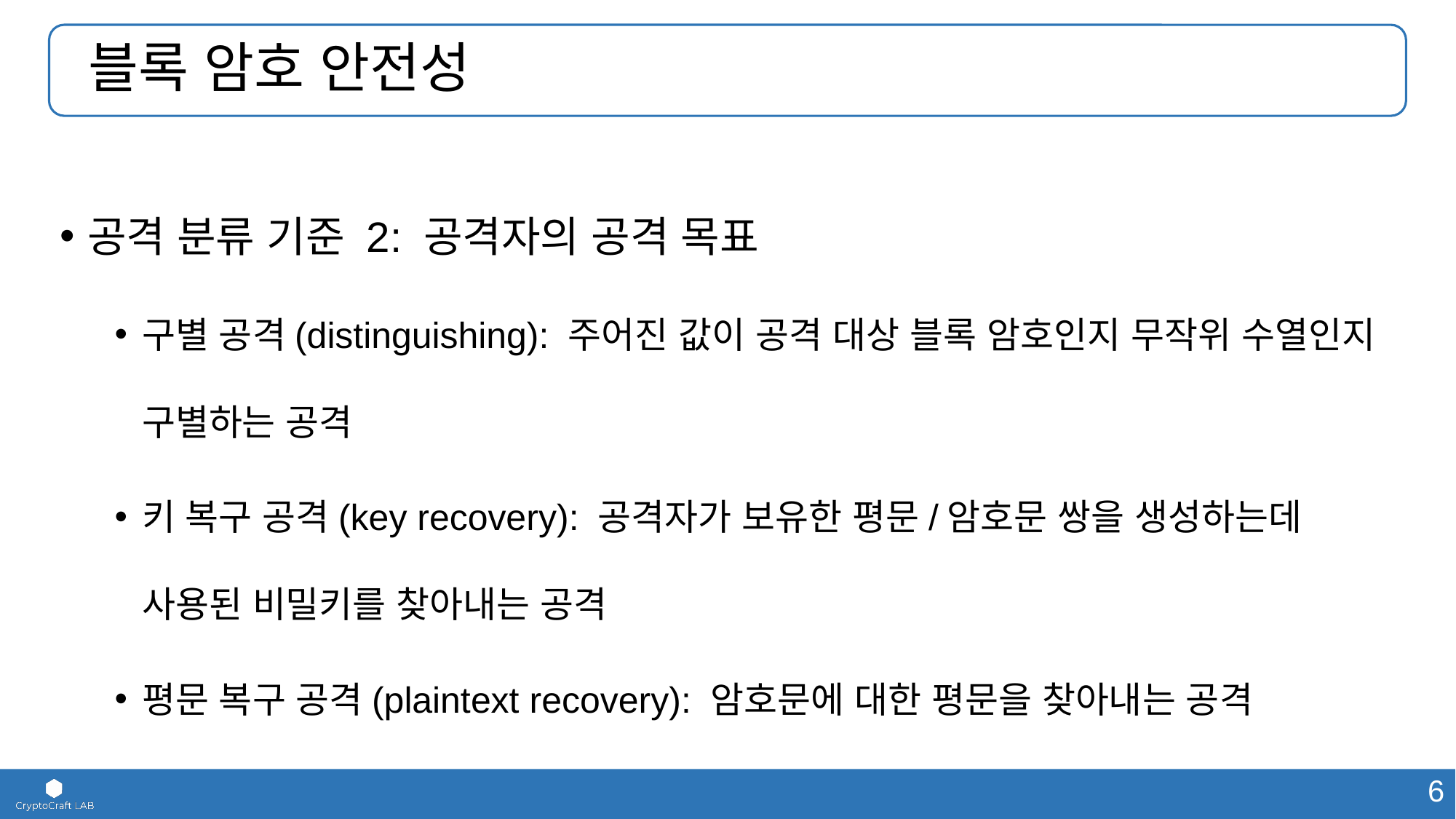

# 블록 암호 안전성
공격 분류 기준 2: 공격자의 공격 목표
구별 공격(distinguishing): 주어진 값이 공격 대상 블록 암호인지 무작위 수열인지 구별하는 공격
키 복구 공격(key recovery): 공격자가 보유한 평문/암호문 쌍을 생성하는데 사용된 비밀키를 찾아내는 공격
평문 복구 공격(plaintext recovery): 암호문에 대한 평문을 찾아내는 공격